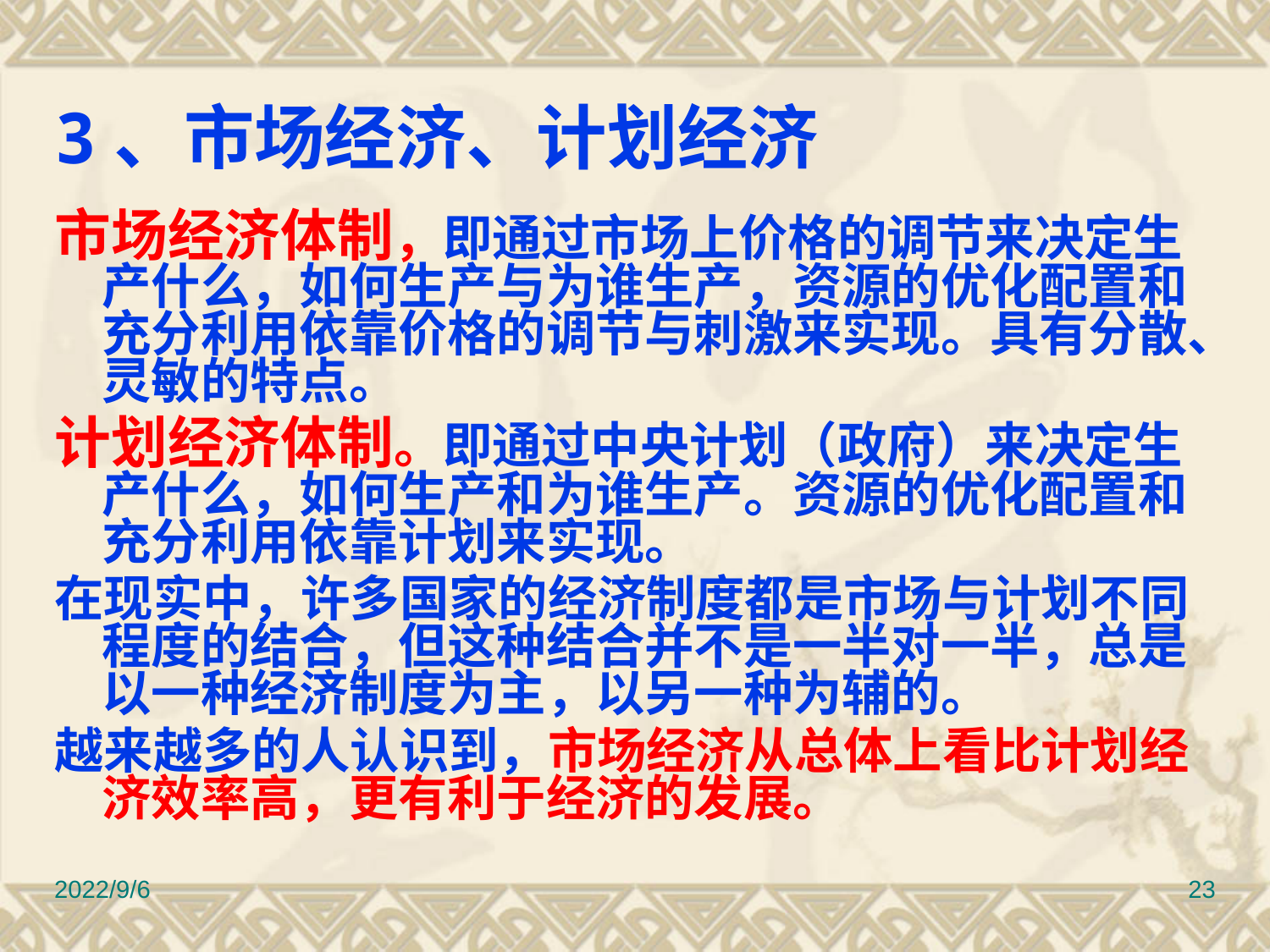

3、市场经济、计划经济
市场经济体制，即通过市场上价格的调节来决定生产什么，如何生产与为谁生产，资源的优化配置和充分利用依靠价格的调节与刺激来实现。具有分散、灵敏的特点。
计划经济体制。即通过中央计划（政府）来决定生产什么，如何生产和为谁生产。资源的优化配置和充分利用依靠计划来实现。
在现实中，许多国家的经济制度都是市场与计划不同程度的结合，但这种结合并不是一半对一半，总是以一种经济制度为主，以另一种为辅的。
越来越多的人认识到，市场经济从总体上看比计划经济效率高，更有利于经济的发展。
2022/9/6
23